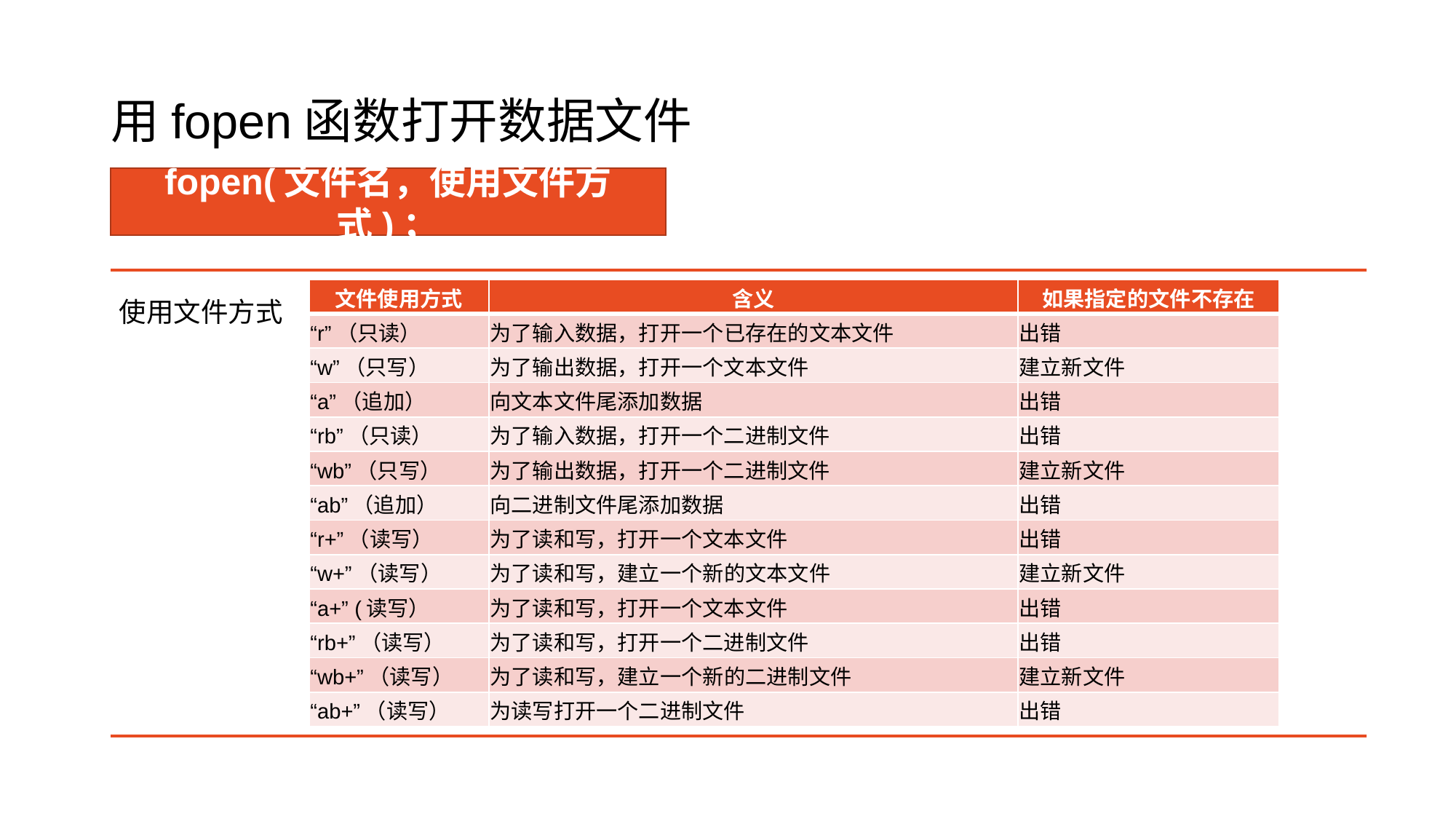

# 用fopen函数打开数据文件
fopen(文件名，使用文件方式)；
使用文件方式
| 文件使用方式 | 含义 | 如果指定的文件不存在 |
| --- | --- | --- |
| “r”（只读） | 为了输入数据，打开一个已存在的文本文件 | 出错 |
| “w”（只写） | 为了输出数据，打开一个文本文件 | 建立新文件 |
| “a”（追加） | 向文本文件尾添加数据 | 出错 |
| “rb”（只读） | 为了输入数据，打开一个二进制文件 | 出错 |
| “wb”（只写） | 为了输出数据，打开一个二进制文件 | 建立新文件 |
| “ab”（追加） | 向二进制文件尾添加数据 | 出错 |
| “r+”（读写） | 为了读和写，打开一个文本文件 | 出错 |
| “w+”（读写） | 为了读和写，建立一个新的文本文件 | 建立新文件 |
| “a+” (读写） | 为了读和写，打开一个文本文件 | 出错 |
| “rb+”（读写） | 为了读和写，打开一个二进制文件 | 出错 |
| “wb+”（读写） | 为了读和写，建立一个新的二进制文件 | 建立新文件 |
| “ab+”（读写） | 为读写打开一个二进制文件 | 出错 |